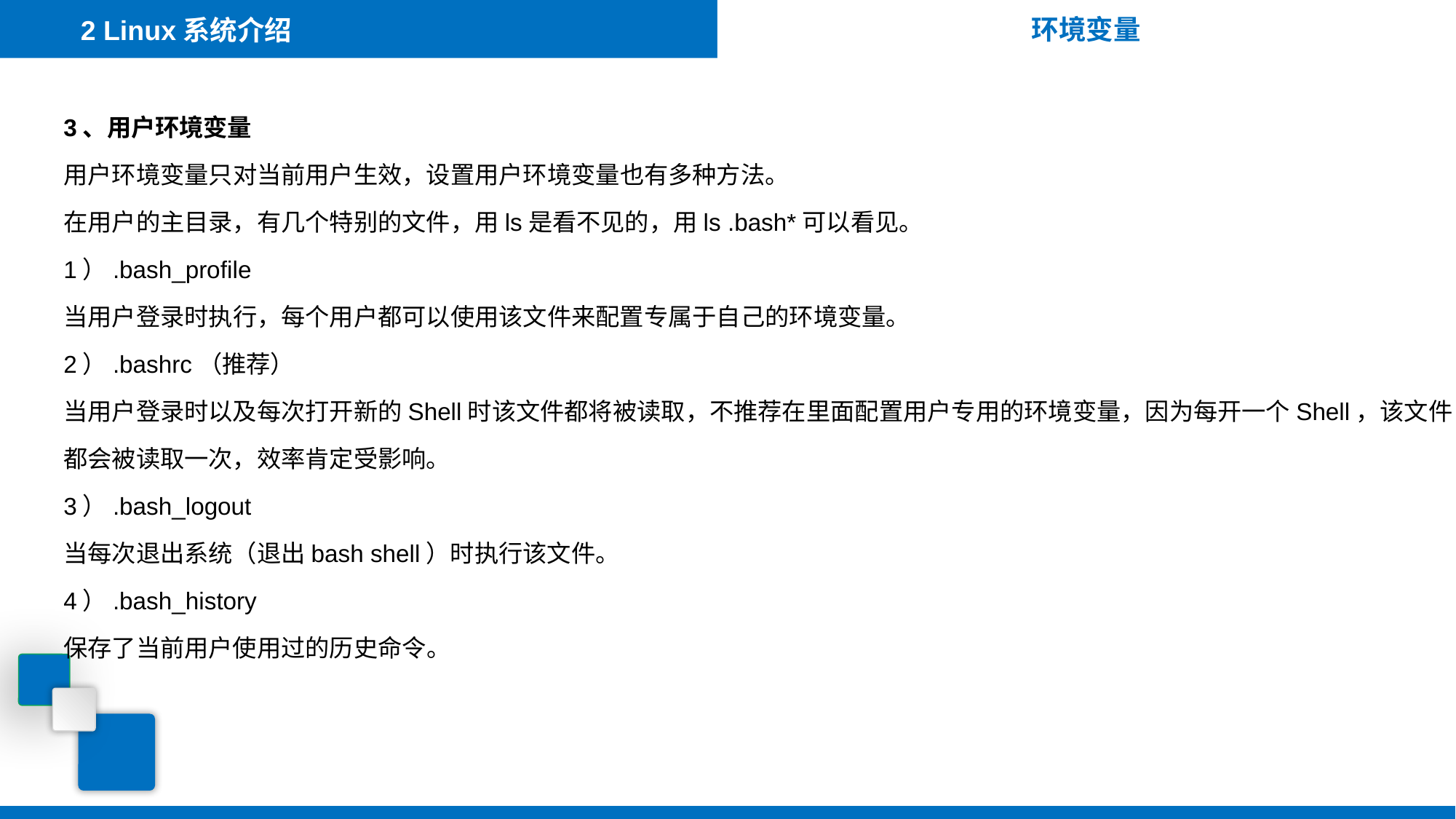

2 Linux系统介绍
环境变量

3、用户环境变量
用户环境变量只对当前用户生效，设置用户环境变量也有多种方法。
在用户的主目录，有几个特别的文件，用ls是看不见的，用ls .bash*可以看见。
1）.bash_profile
当用户登录时执行，每个用户都可以使用该文件来配置专属于自己的环境变量。
2）.bashrc（推荐）
当用户登录时以及每次打开新的Shell时该文件都将被读取，不推荐在里面配置用户专用的环境变量，因为每开一个Shell，该文件
都会被读取一次，效率肯定受影响。
3）.bash_logout
当每次退出系统（退出bash shell）时执行该文件。
4）.bash_history
保存了当前用户使用过的历史命令。